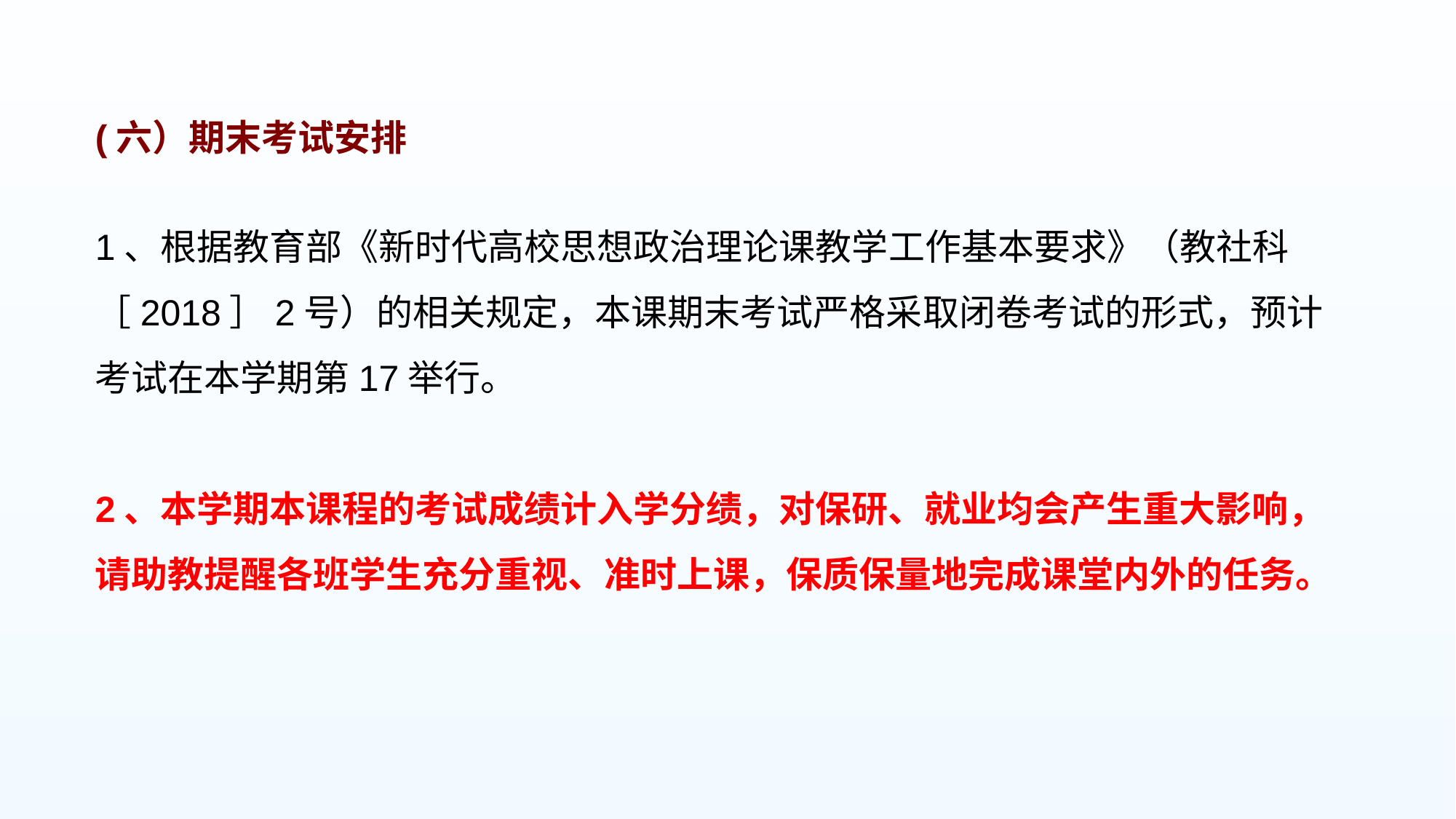

(六）期末考试安排

1、根据教育部《新时代高校思想政治理论课教学工作基本要求》（教社科［2018］2号）的相关规定，本课期末考试严格采取闭卷考试的形式，预计考试在本学期第17举行。

2、本学期本课程的考试成绩计入学分绩，对保研、就业均会产生重大影响，请助教提醒各班学生充分重视、准时上课，保质保量地完成课堂内外的任务。